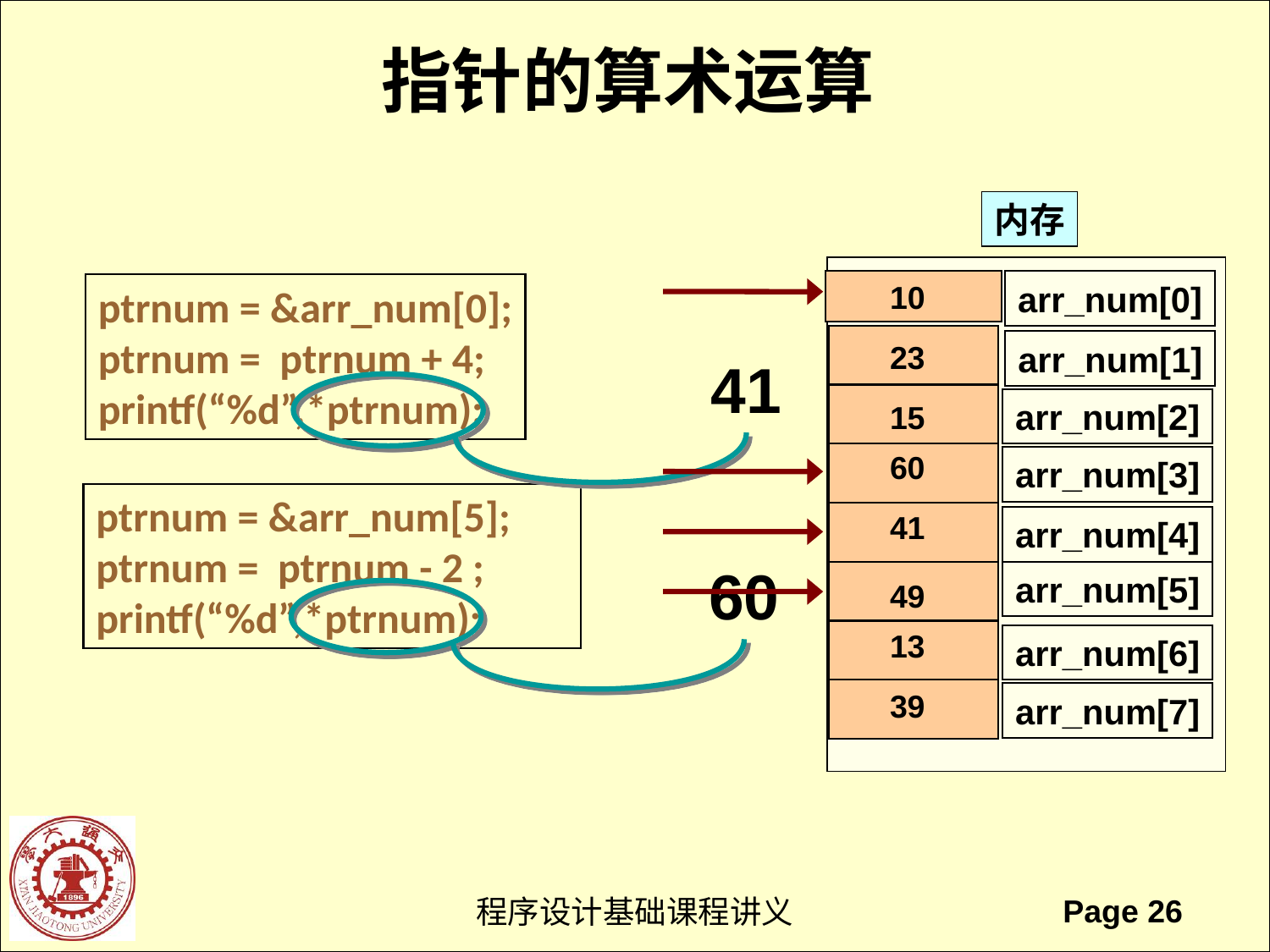

指针的算术运算
内存

arr_num[0]
arr_num[1]
arr_num[2]
arr_num[3]
arr_num[4]
arr_num[5]
arr_num[6]
arr_num[7]
10
23
15
60
41
49
13
39
ptrnum = &arr_num[0];
ptrnum =  ptrnum + 4;
printf(“%d”,*ptrnum);

41

ptrnum = &arr_num[5];
ptrnum =  ptrnum - 2 ;
printf(“%d”,*ptrnum);

60